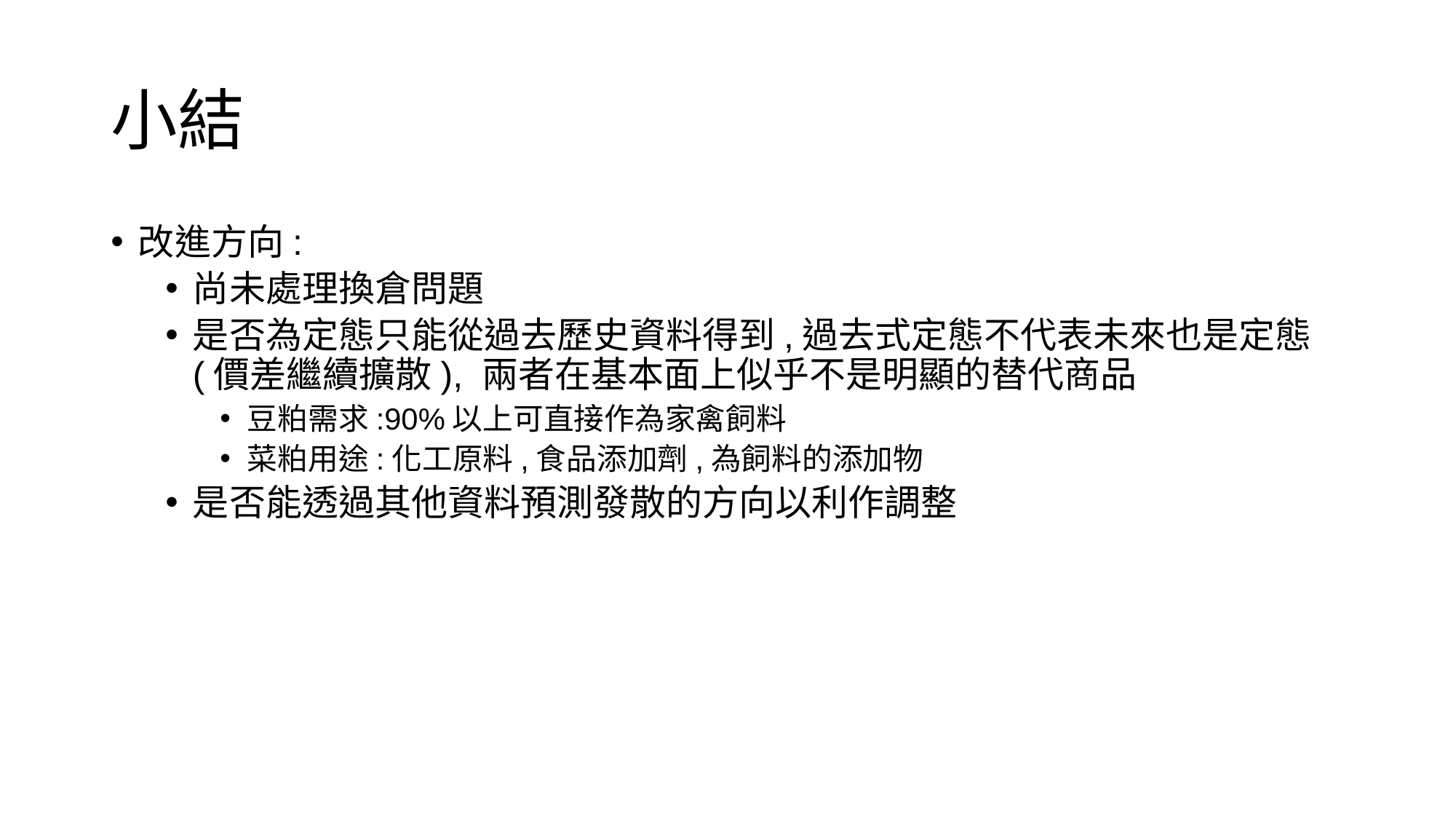

# 小結
改進方向:
尚未處理換倉問題
是否為定態只能從過去歷史資料得到,過去式定態不代表未來也是定態(價差繼續擴散), 兩者在基本面上似乎不是明顯的替代商品
豆粕需求:90%以上可直接作為家禽飼料
菜粕用途:化工原料,食品添加劑,為飼料的添加物
是否能透過其他資料預測發散的方向以利作調整